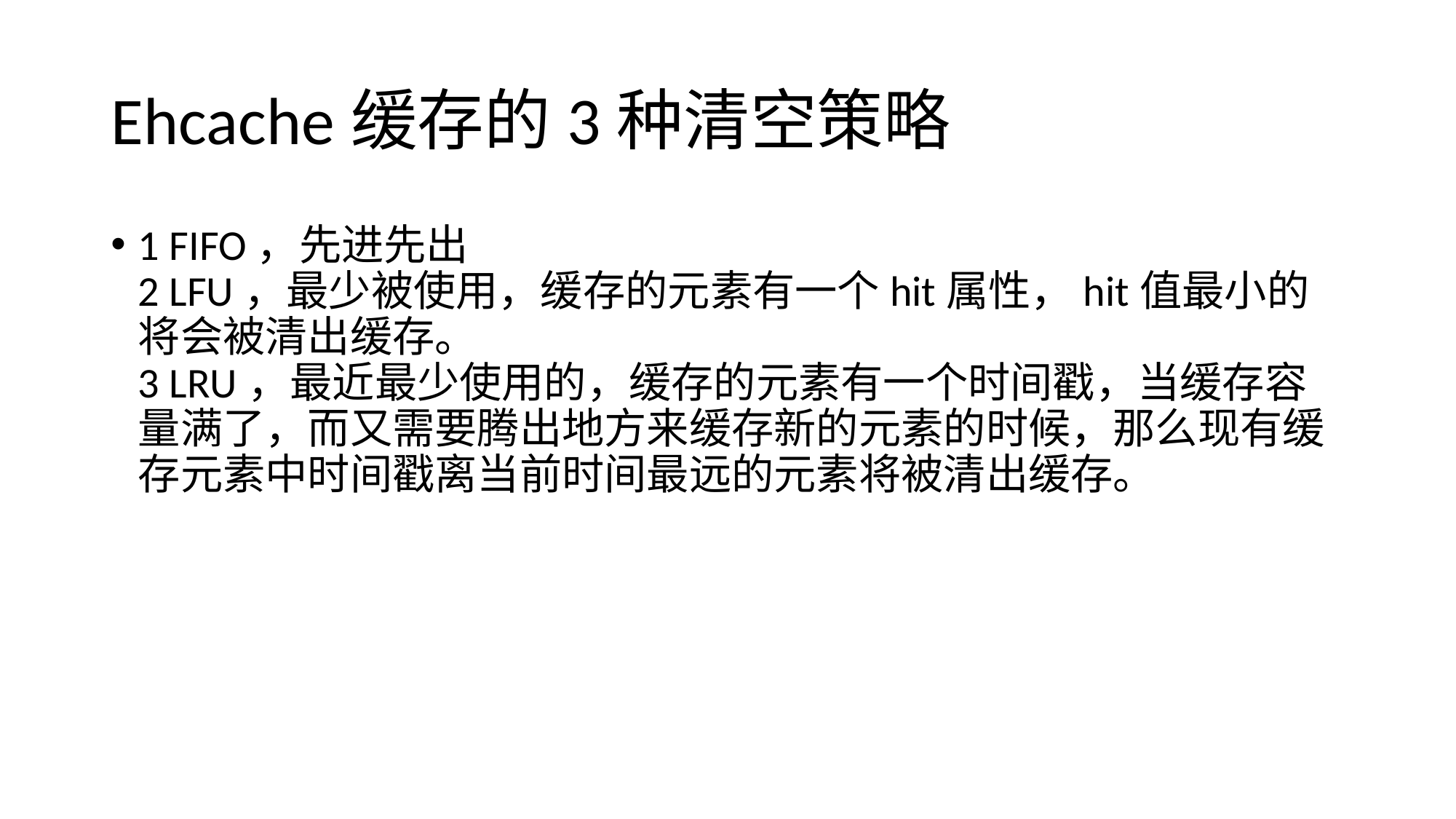

# Ehcache缓存的3种清空策略
1 FIFO，先进先出
2 LFU，最少被使用，缓存的元素有一个hit属性，hit值最小的将会被清出缓存。
3 LRU，最近最少使用的，缓存的元素有一个时间戳，当缓存容量满了，而又需要腾出地方来缓存新的元素的时候，那么现有缓存元素中时间戳离当前时间最远的元素将被清出缓存。